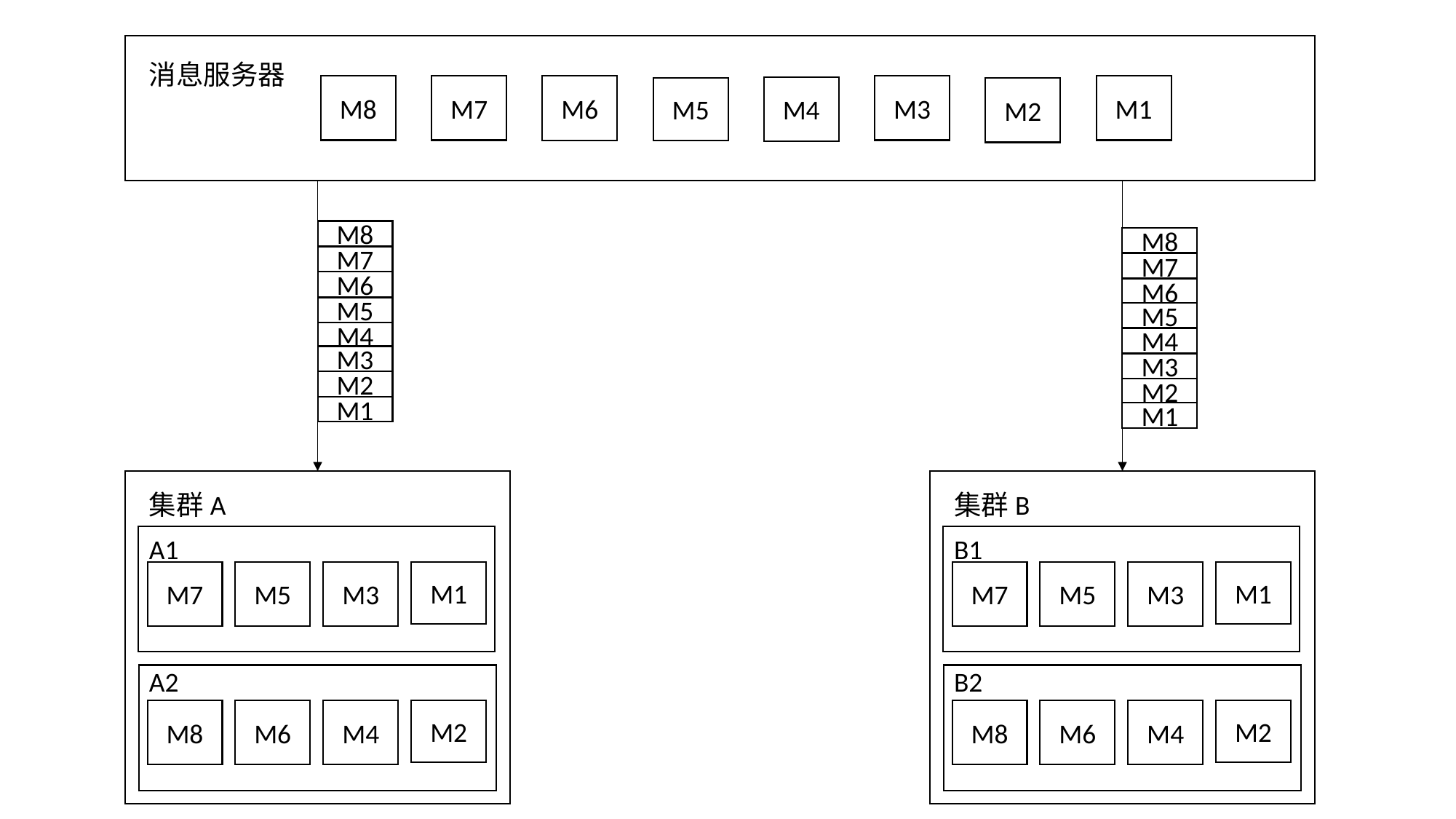

消息服务器
M8
M7
M3
M1
M6
M4
M5
M2
M8
M8
M7
M7
M6
M6
M5
M5
M4
M4
M3
M3
M2
M2
M1
M1

集群A
集群B

A1

B1
M7
M5
M3
M1
M7
M5
M3
M1
A2
B2

M8
M6
M4
M2
M8
M6
M4
M2